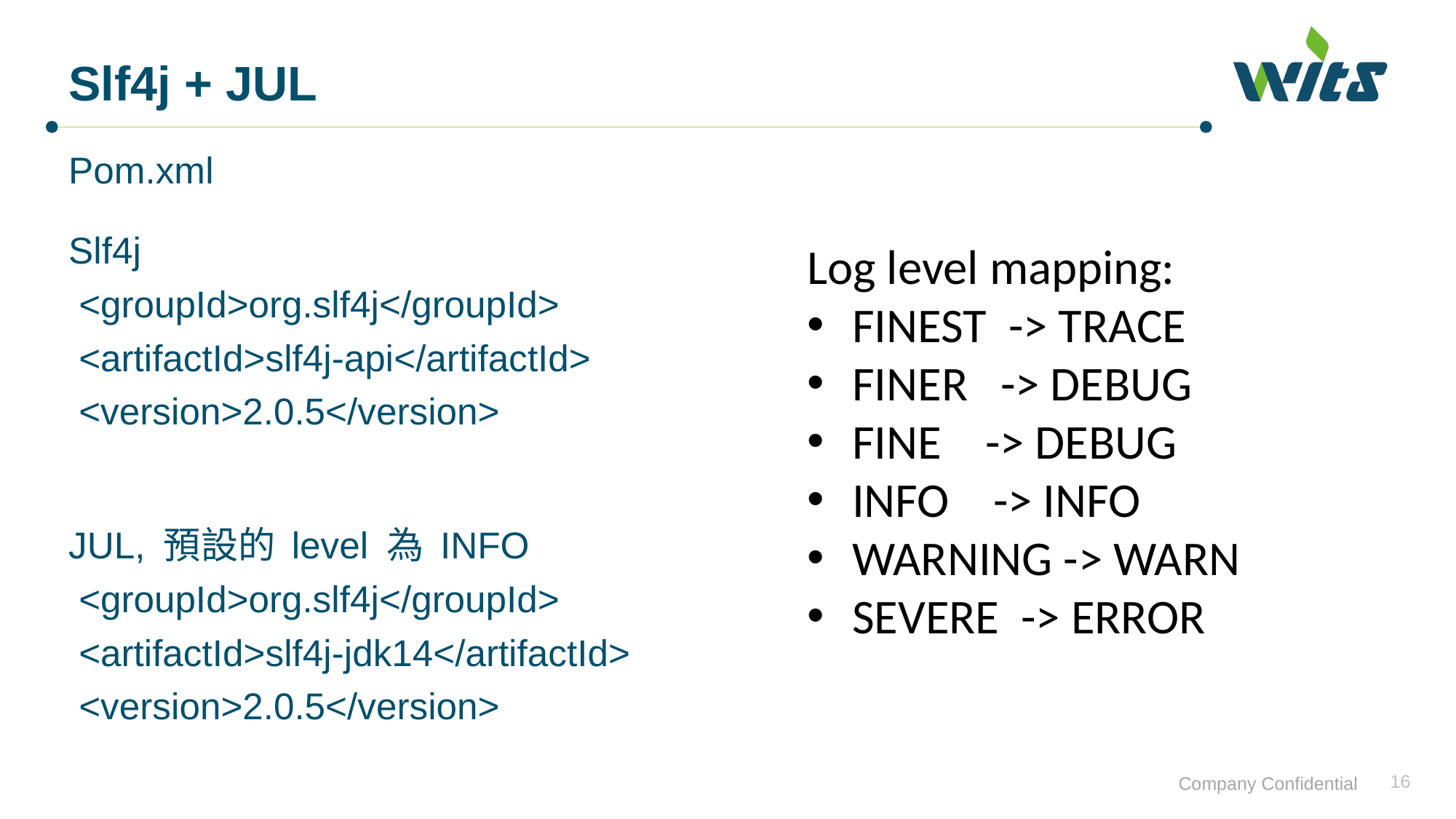

# Slf4j + JUL
Pom.xml

Slf4j
 <groupId>org.slf4j</groupId>
 <artifactId>slf4j-api</artifactId>
 <version>2.0.5</version>

JUL, 預設的 level 為 INFO
 <groupId>org.slf4j</groupId>
 <artifactId>slf4j-jdk14</artifactId>
 <version>2.0.5</version>
Log level mapping:
 FINEST  -> TRACE
 FINER   -> DEBUG
 FINE    -> DEBUG
 INFO    -> INFO
 WARNING -> WARN
 SEVERE  -> ERROR
16